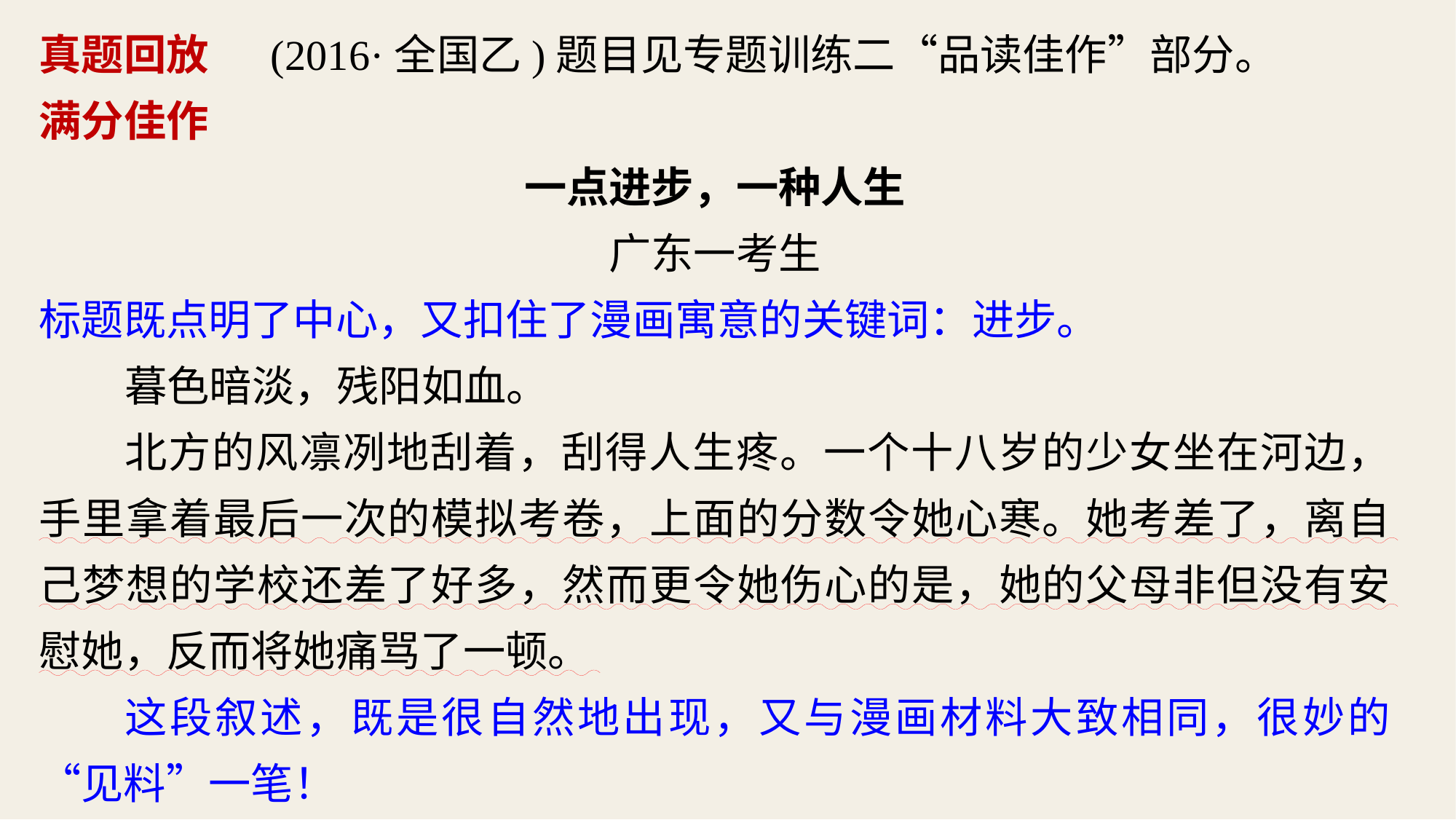

真题回放 　(2016·全国乙)题目见专题训练二“品读佳作”部分。
满分佳作
一点进步，一种人生
广东一考生
标题既点明了中心，又扣住了漫画寓意的关键词：进步。
暮色暗淡，残阳如血。
北方的风凛冽地刮着，刮得人生疼。一个十八岁的少女坐在河边，手里拿着最后一次的模拟考卷，上面的分数令她心寒。她考差了，离自己梦想的学校还差了好多，然而更令她伤心的是，她的父母非但没有安慰她，反而将她痛骂了一顿。
这段叙述，既是很自然地出现，又与漫画材料大致相同，很妙的“见料”一笔！